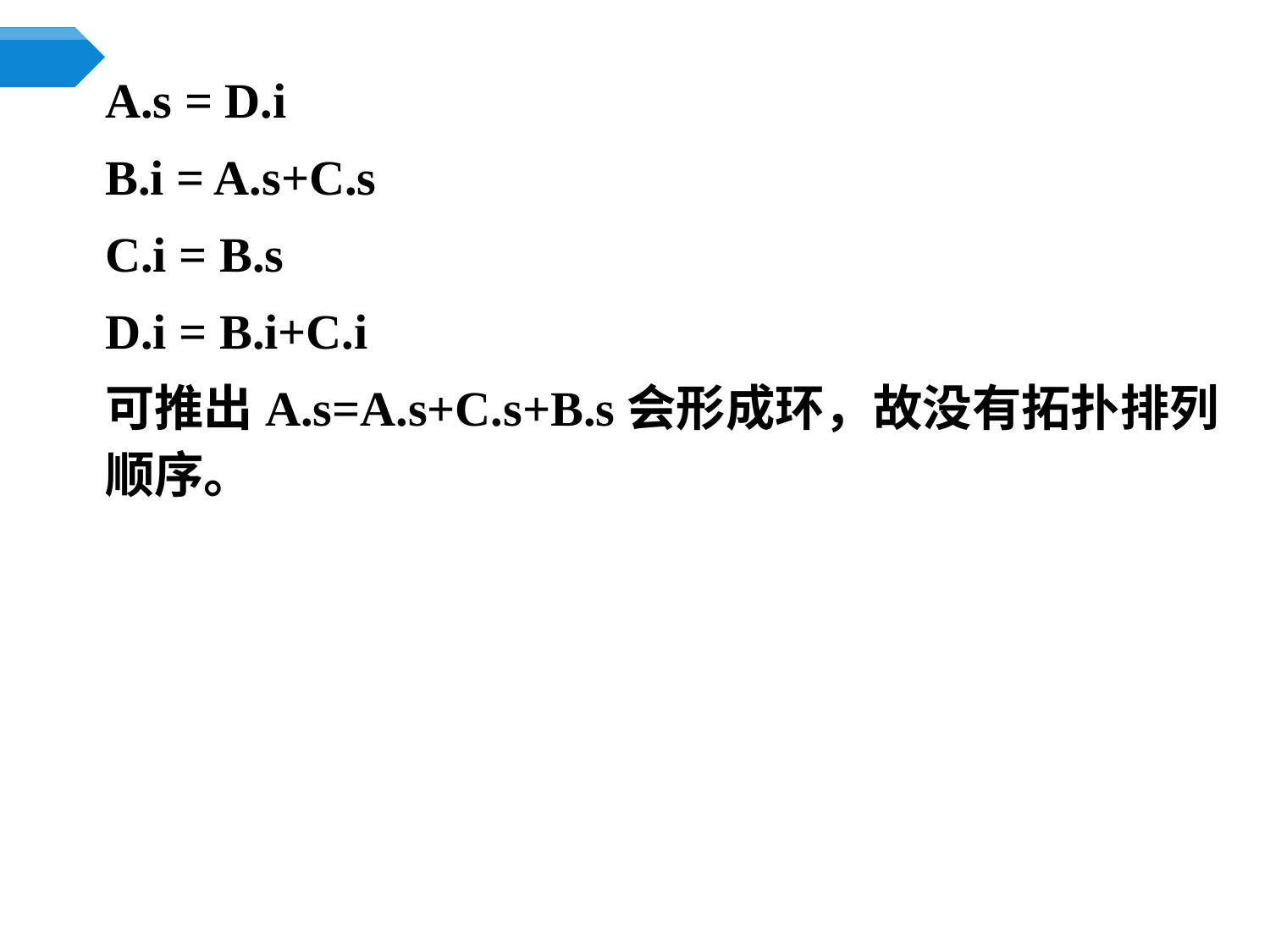

A.s = D.i
B.i = A.s+C.s
C.i = B.s
D.i = B.i+C.i
可推出A.s=A.s+C.s+B.s会形成环，故没有拓扑排列顺序。